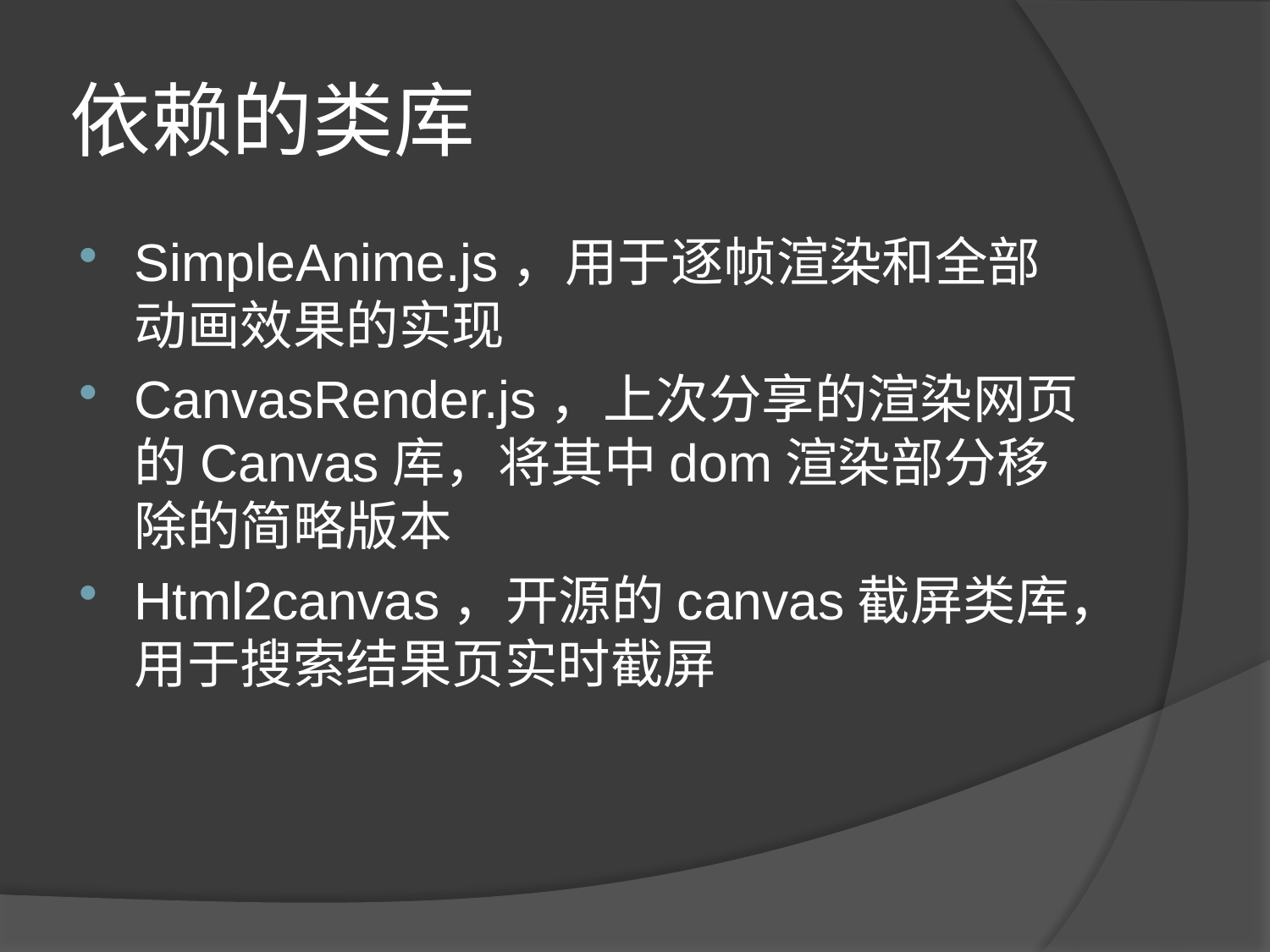

# 依赖的类库
SimpleAnime.js，用于逐帧渲染和全部动画效果的实现
CanvasRender.js，上次分享的渲染网页的Canvas库，将其中dom渲染部分移除的简略版本
Html2canvas，开源的canvas截屏类库，用于搜索结果页实时截屏